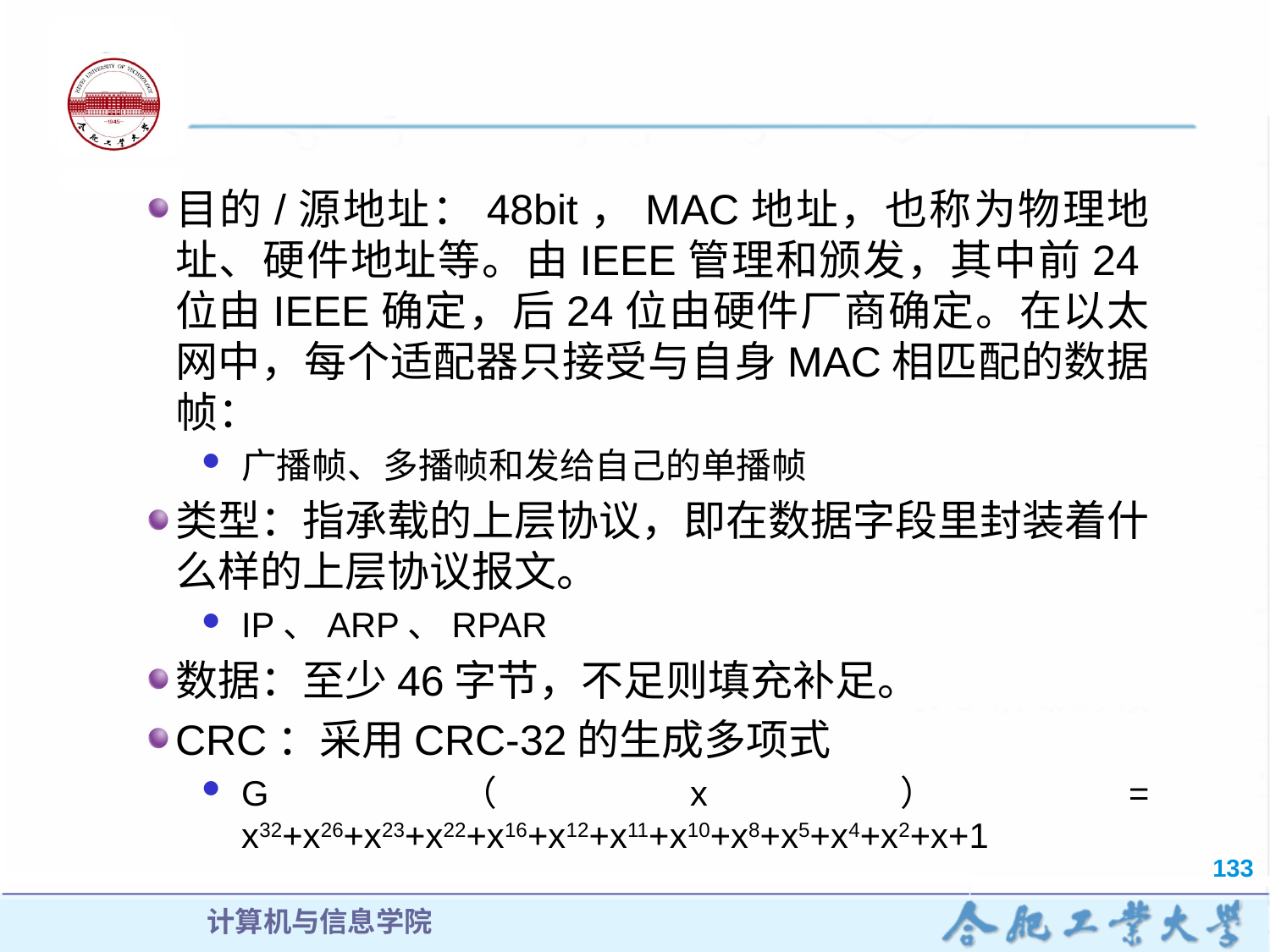

#
目的/源地址：48bit，MAC地址，也称为物理地址、硬件地址等。由IEEE管理和颁发，其中前24位由IEEE确定，后24位由硬件厂商确定。在以太网中，每个适配器只接受与自身MAC相匹配的数据帧：
广播帧、多播帧和发给自己的单播帧
类型：指承载的上层协议，即在数据字段里封装着什么样的上层协议报文。
IP、ARP、RPAR
数据：至少46字节，不足则填充补足。
CRC：采用CRC-32的生成多项式
G（x）= x32+x26+x23+x22+x16+x12+x11+x10+x8+x5+x4+x2+x+1